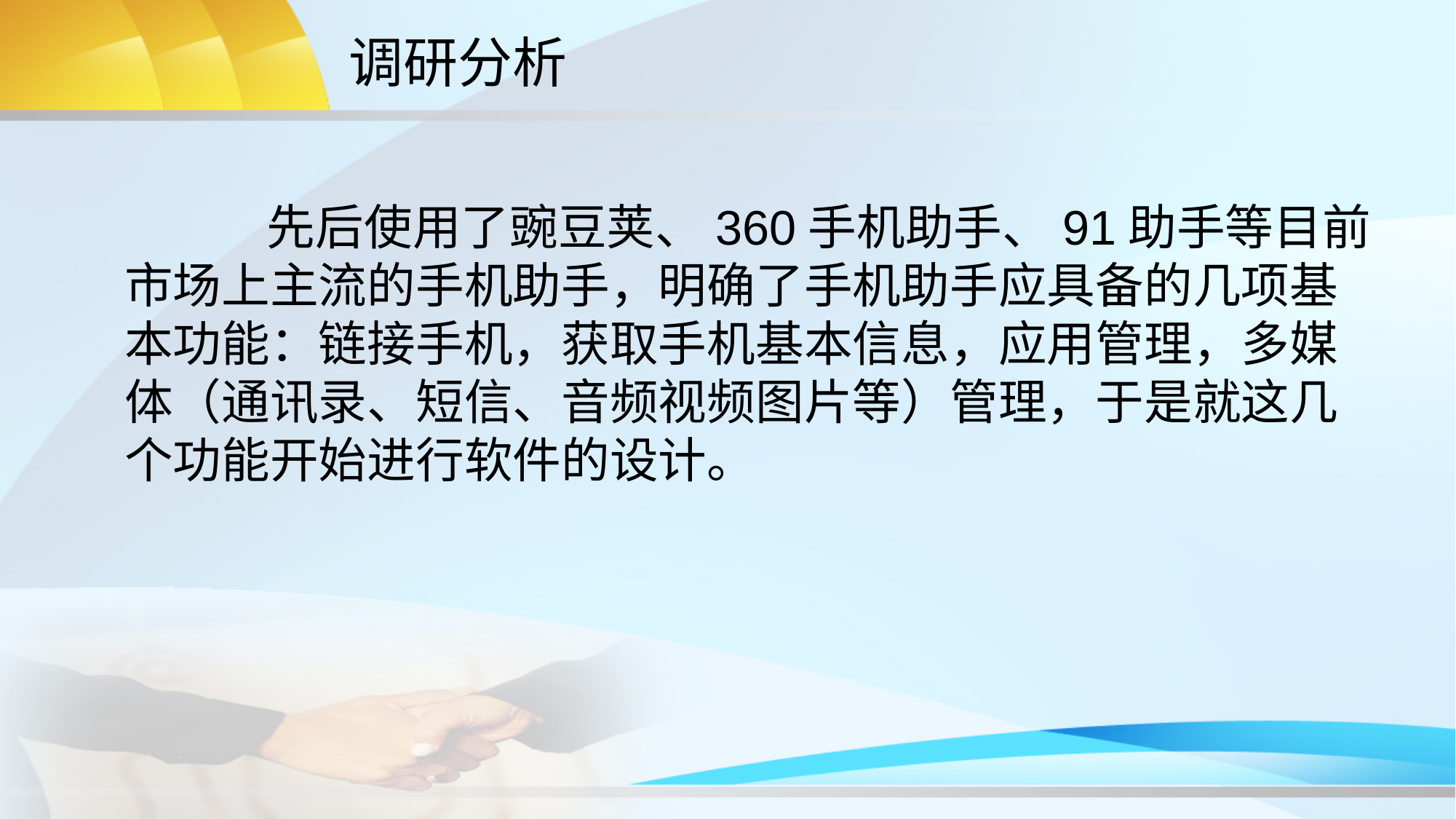

# 调研分析
		  先后使用了豌豆荚、360手机助手、91助手等目前市场上主流的手机助手，明确了手机助手应具备的几项基本功能：链接手机，获取手机基本信息，应用管理，多媒体（通讯录、短信、音频视频图片等）管理，于是就这几个功能开始进行软件的设计。